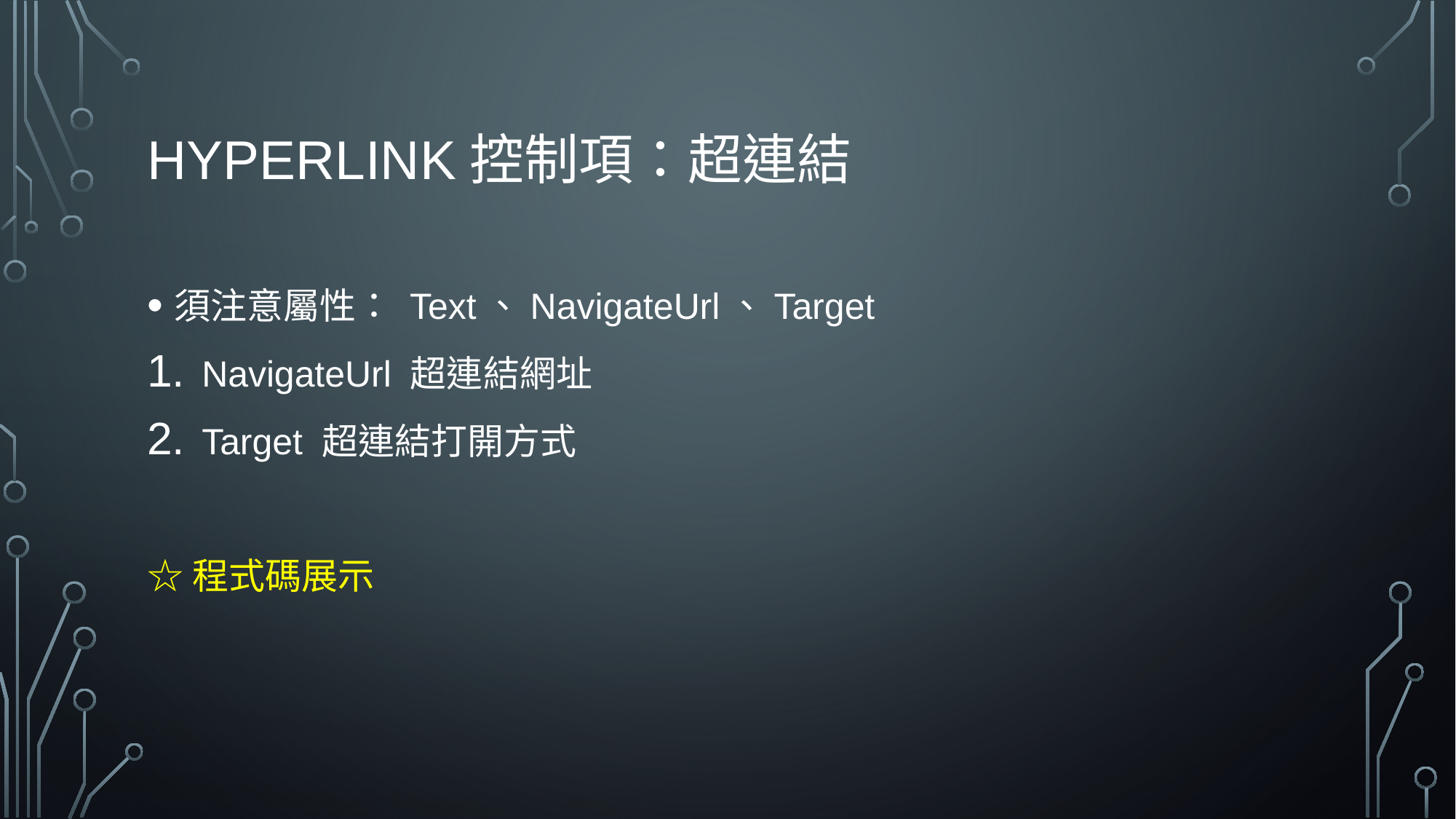

# HyperLink控制項：超連結
須注意屬性： Text、NavigateUrl、Target
NavigateUrl 超連結網址
Target 超連結打開方式

☆程式碼展示